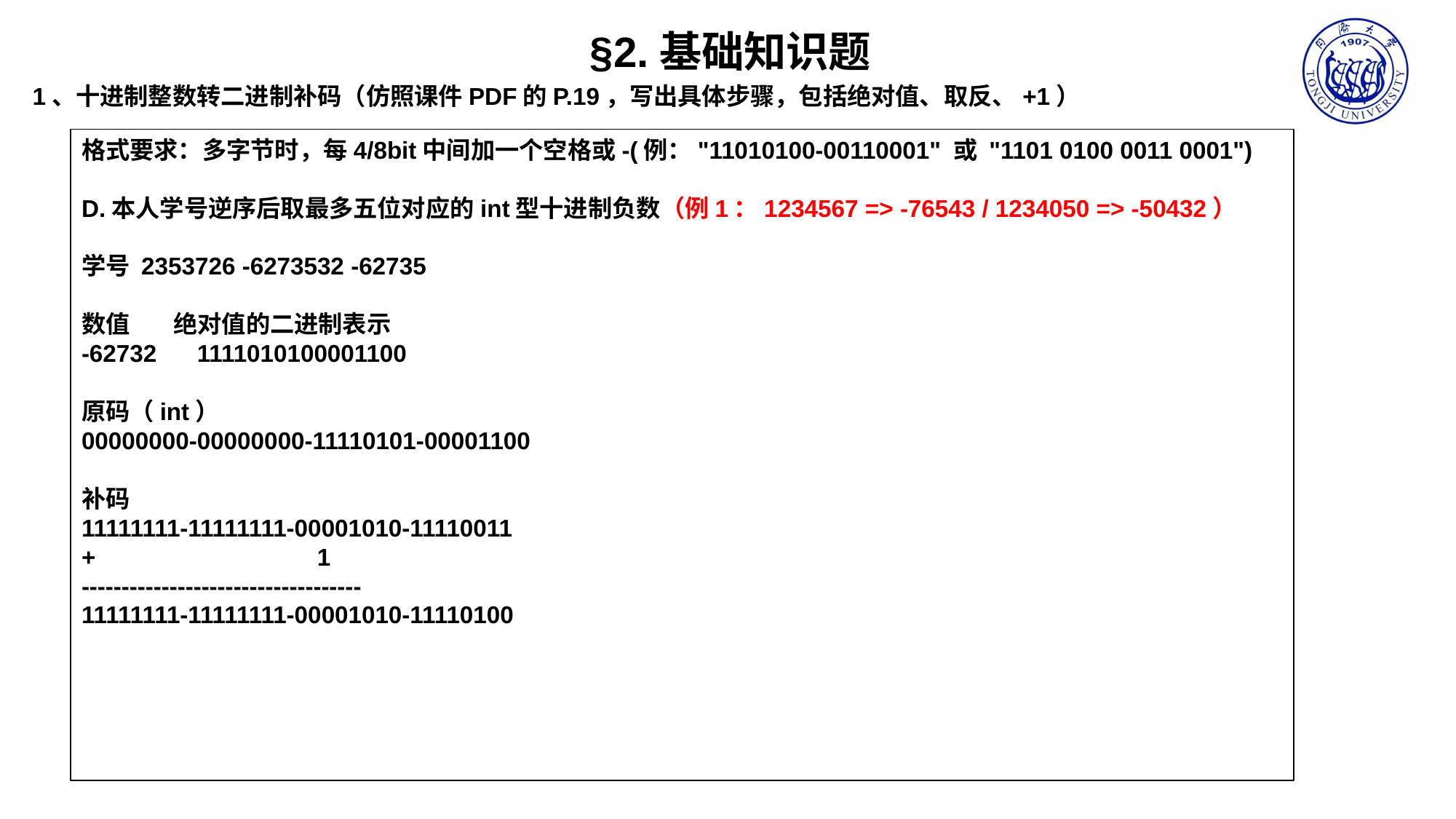

§2.基础知识题
1、十进制整数转二进制补码（仿照课件PDF的P.19，写出具体步骤，包括绝对值、取反、+1）
格式要求：多字节时，每4/8bit中间加一个空格或-(例："11010100-00110001" 或 "1101 0100 0011 0001")

D.本人学号逆序后取最多五位对应的int型十进制负数（例1：1234567 => -76543 / 1234050 => -50432）

学号 2353726 -6273532 -62735

数值        绝对值的二进制表示
-62732      1111010100001100

原码（int）
00000000-00000000-11110101-00001100

补码
11111111-11111111-00001010-11110011
+                                 1
-----------------------------------
11111111-11111111-00001010-11110100